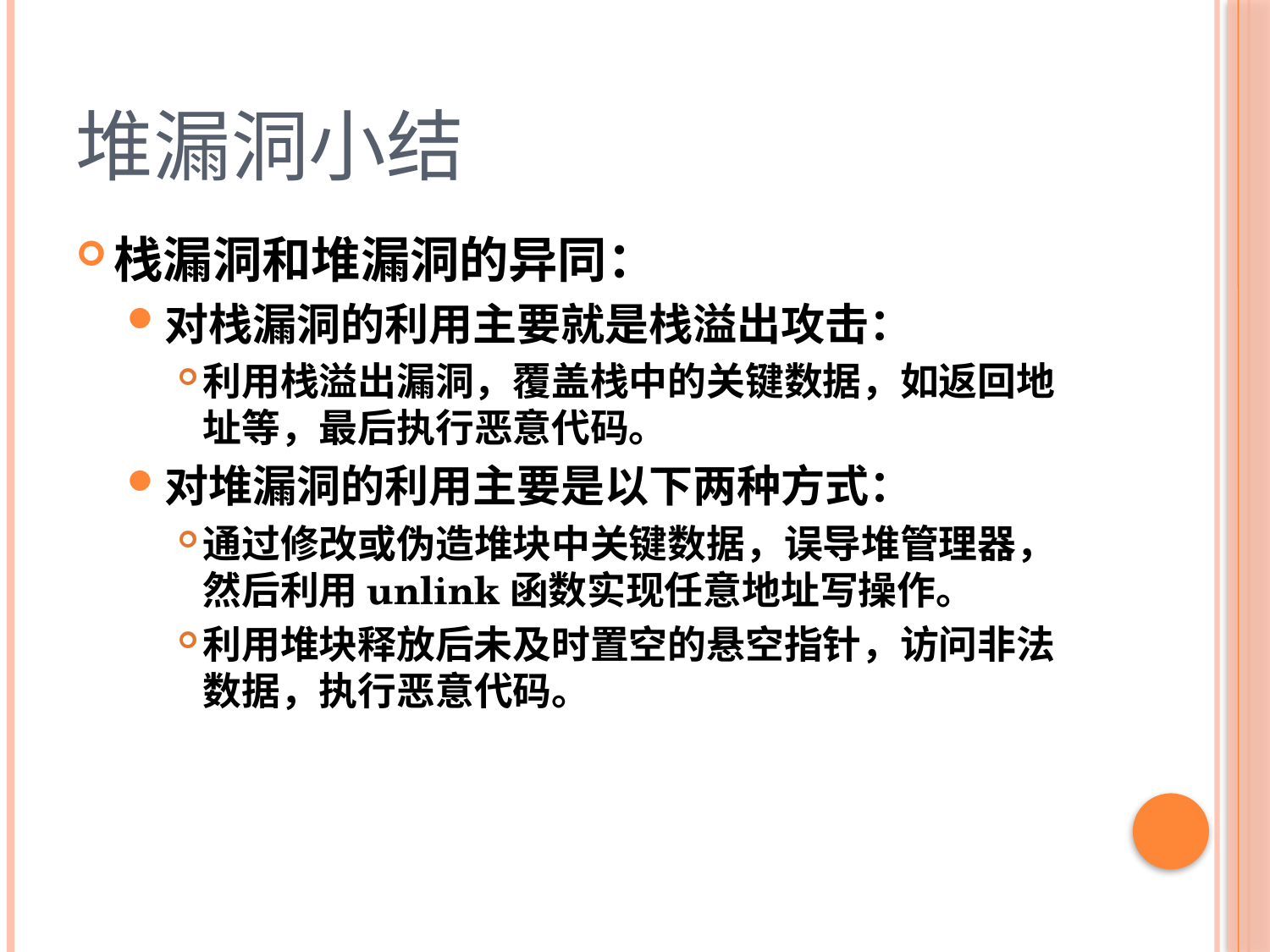

# 堆漏洞小结
栈漏洞和堆漏洞的异同：
对栈漏洞的利用主要就是栈溢出攻击：
利用栈溢出漏洞，覆盖栈中的关键数据，如返回地址等，最后执行恶意代码。
对堆漏洞的利用主要是以下两种方式：
通过修改或伪造堆块中关键数据，误导堆管理器，然后利用unlink函数实现任意地址写操作。
利用堆块释放后未及时置空的悬空指针，访问非法数据，执行恶意代码。